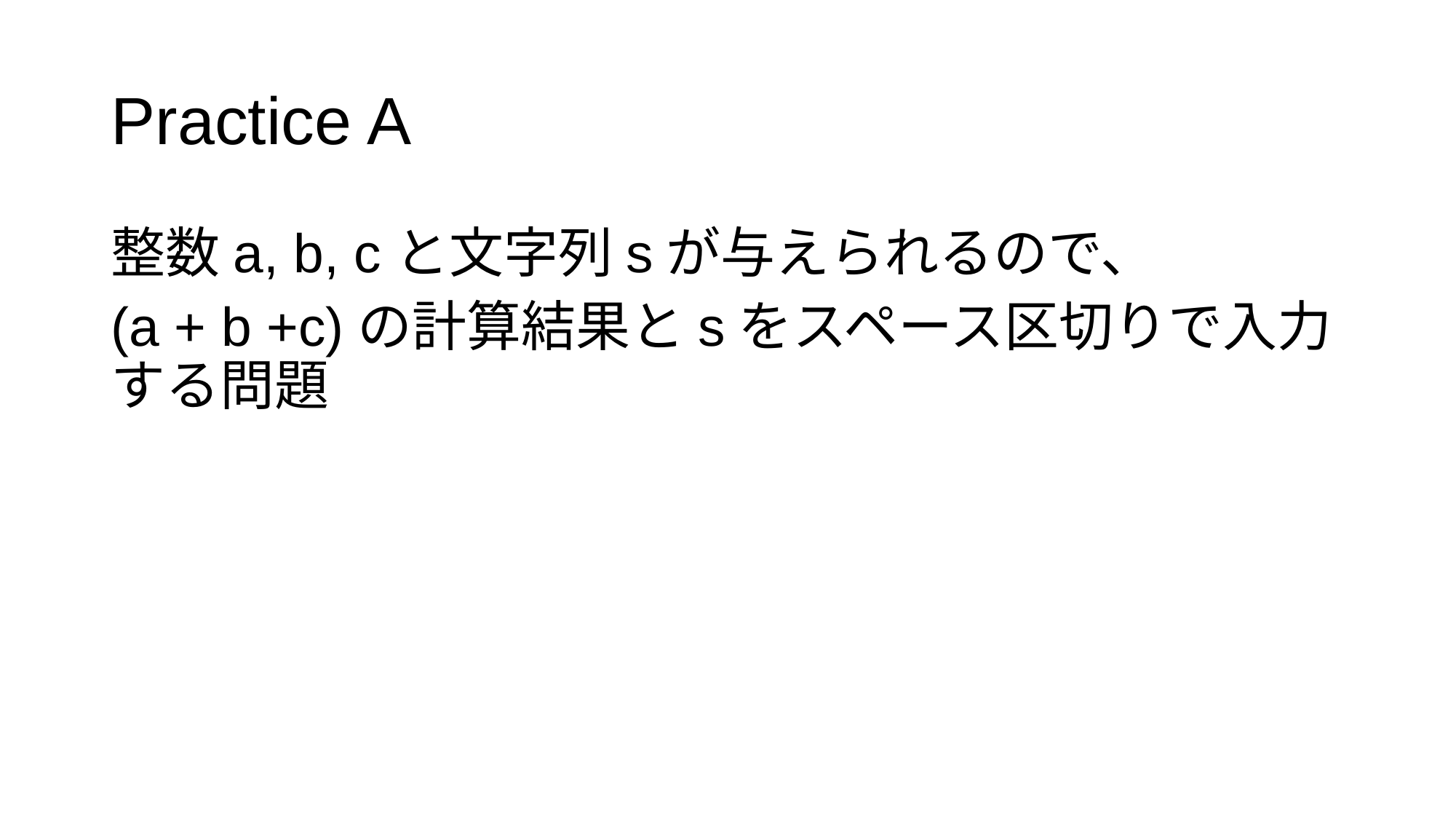

# Practice A
整数a, b, cと文字列sが与えられるので、
(a + b +c)の計算結果とsをスペース区切りで入力する問題